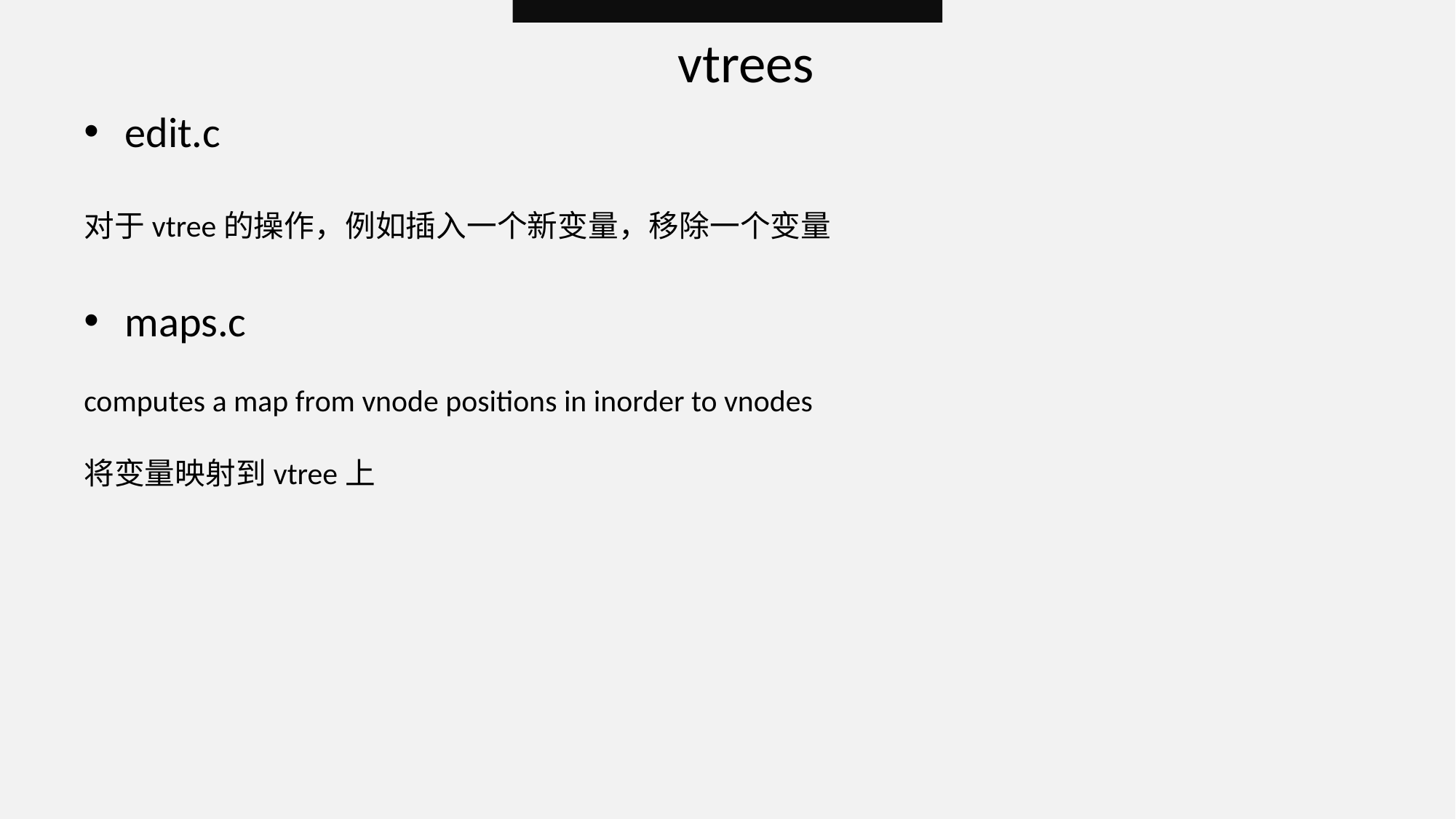

vtrees
edit.c

对于vtree的操作，例如插入一个新变量，移除一个变量

maps.c

computes a map from vnode positions in inorder to vnodes

将变量映射到vtree上